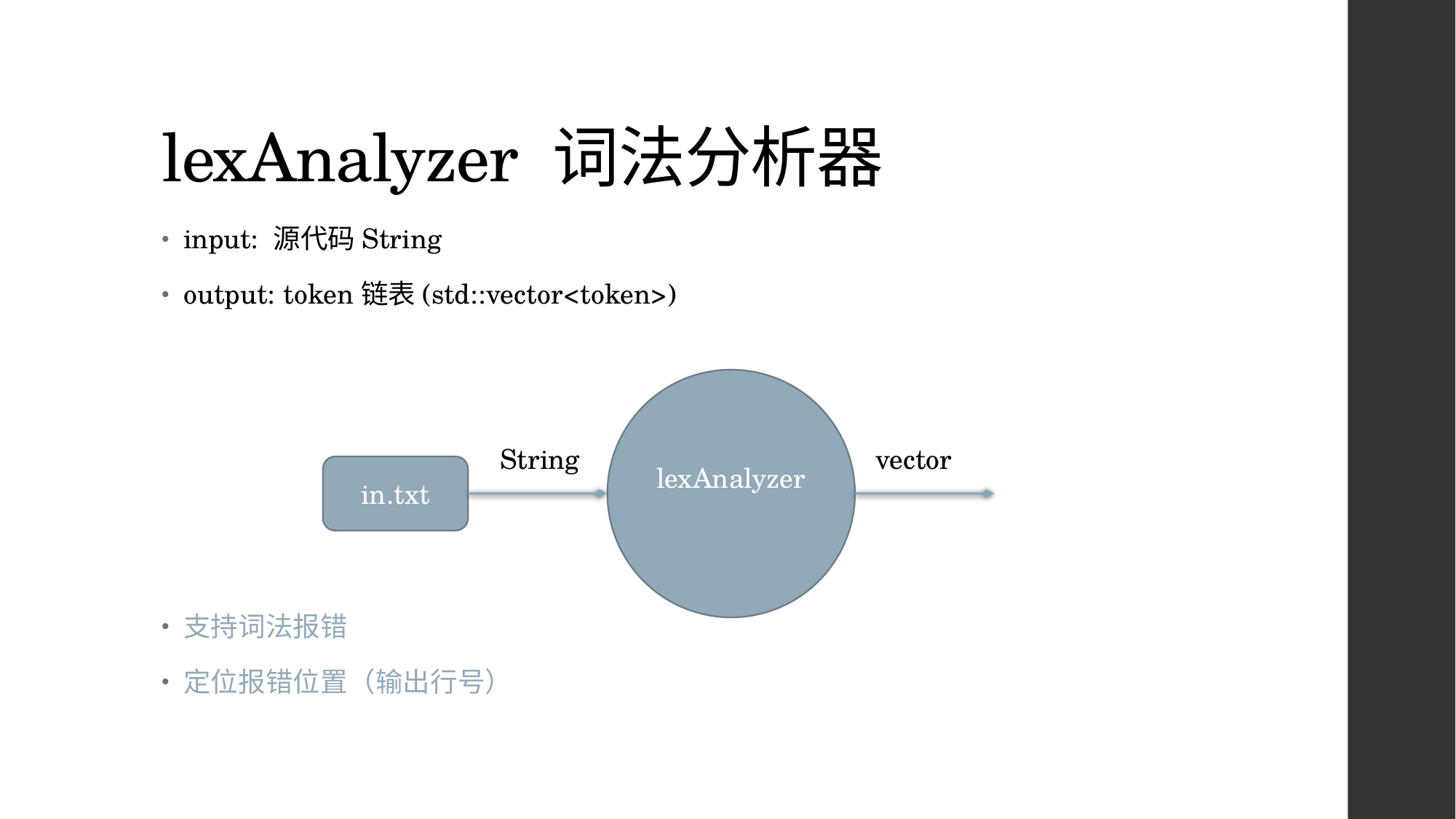

# lexAnalyzer 词法分析器
input: 源代码String
output: token链表(std::vector<token>)

支持词法报错
定位报错位置（输出行号）
lexAnalyzer

String
vector
in.txt